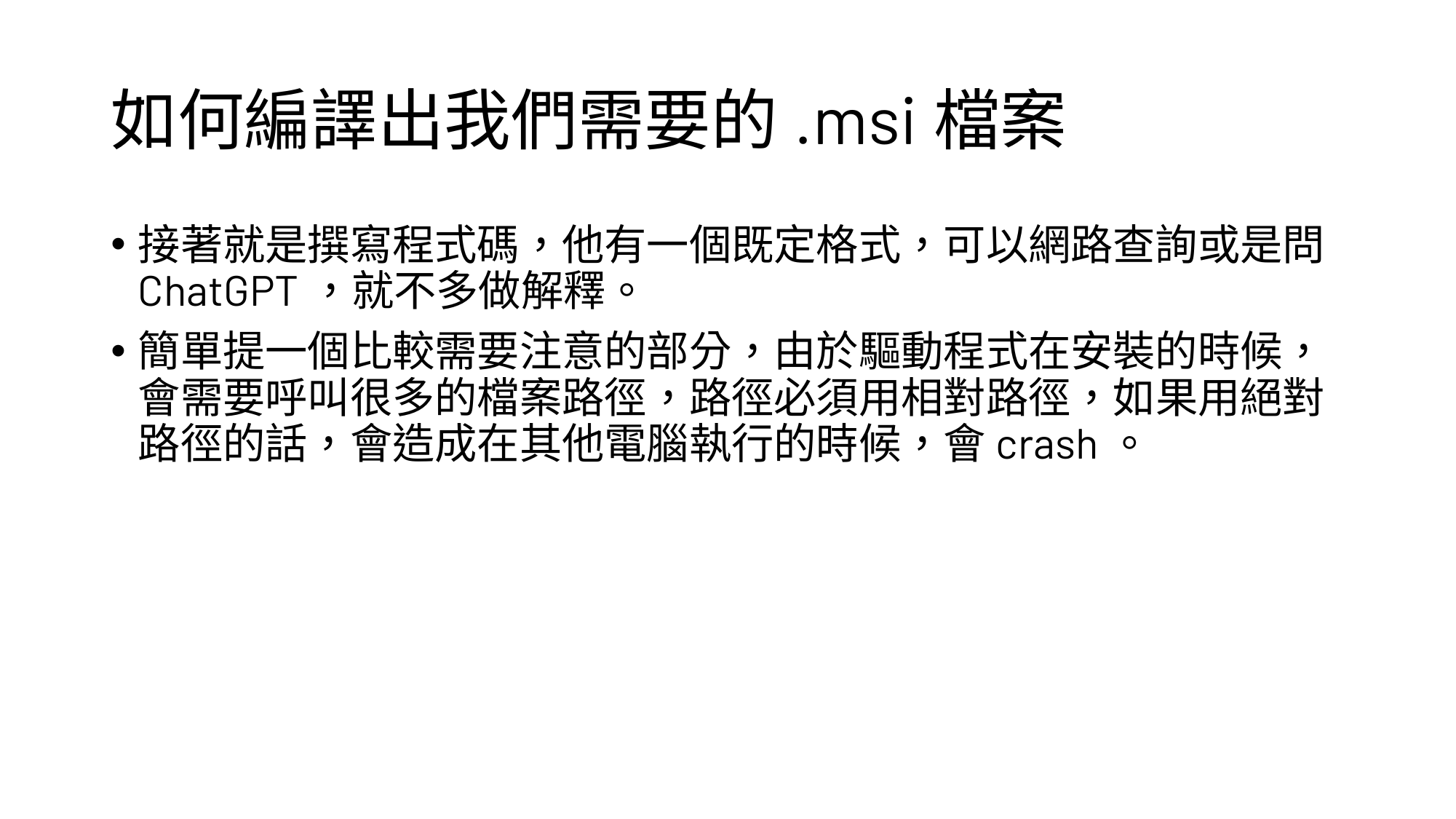

# 如何編譯出我們需要的.msi檔案
接著就是撰寫程式碼，他有一個既定格式，可以網路查詢或是問ChatGPT，就不多做解釋。
簡單提一個比較需要注意的部分，由於驅動程式在安裝的時候，會需要呼叫很多的檔案路徑，路徑必須用相對路徑，如果用絕對路徑的話，會造成在其他電腦執行的時候，會crash。